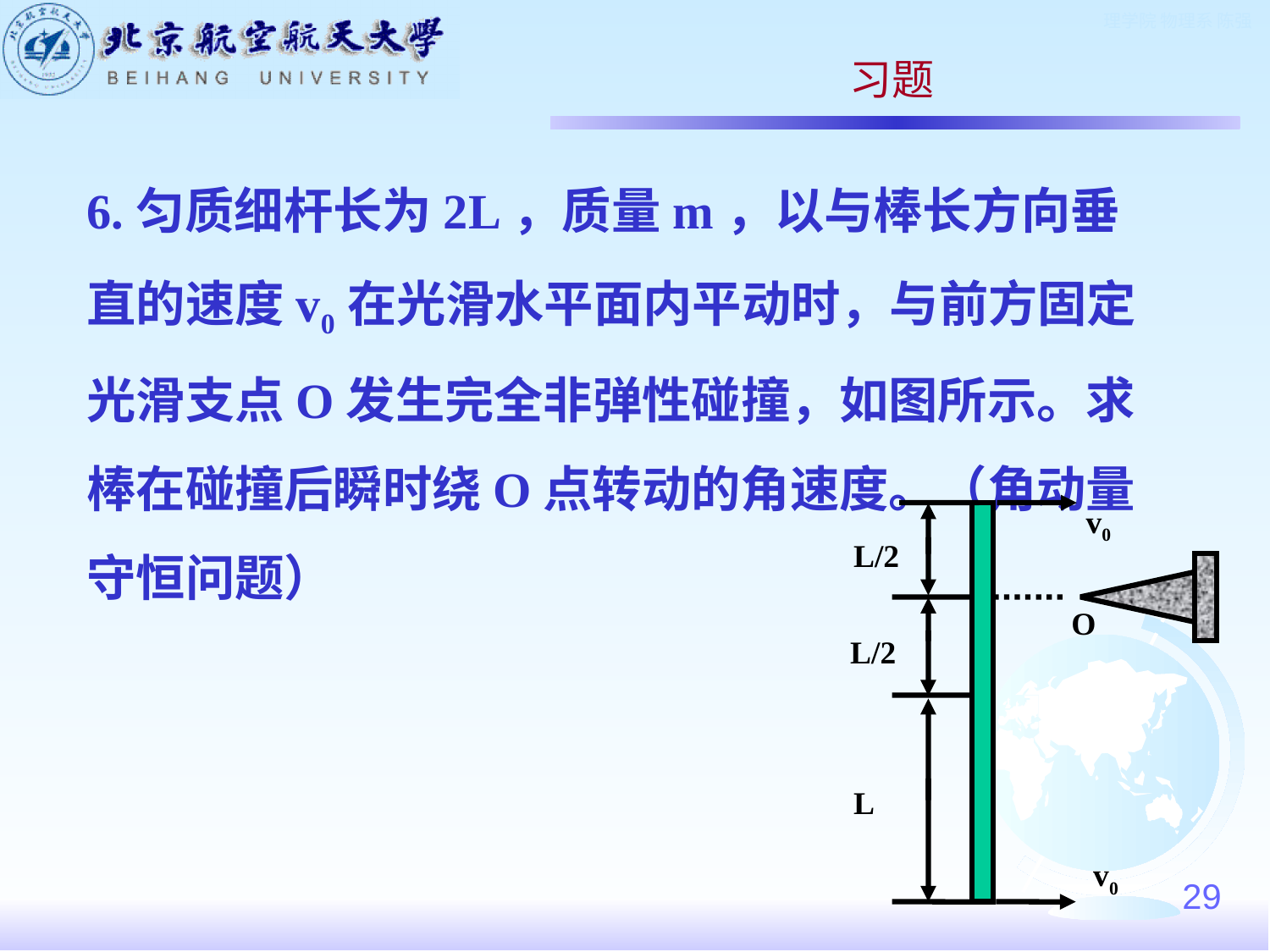

习题
6.匀质细杆长为2L，质量m，以与棒长方向垂直的速度v0在光滑水平面内平动时，与前方固定光滑支点O发生完全非弹性碰撞，如图所示。求棒在碰撞后瞬时绕O点转动的角速度。（角动量守恒问题）
v0

L/2

L/2

L

v0

O
29